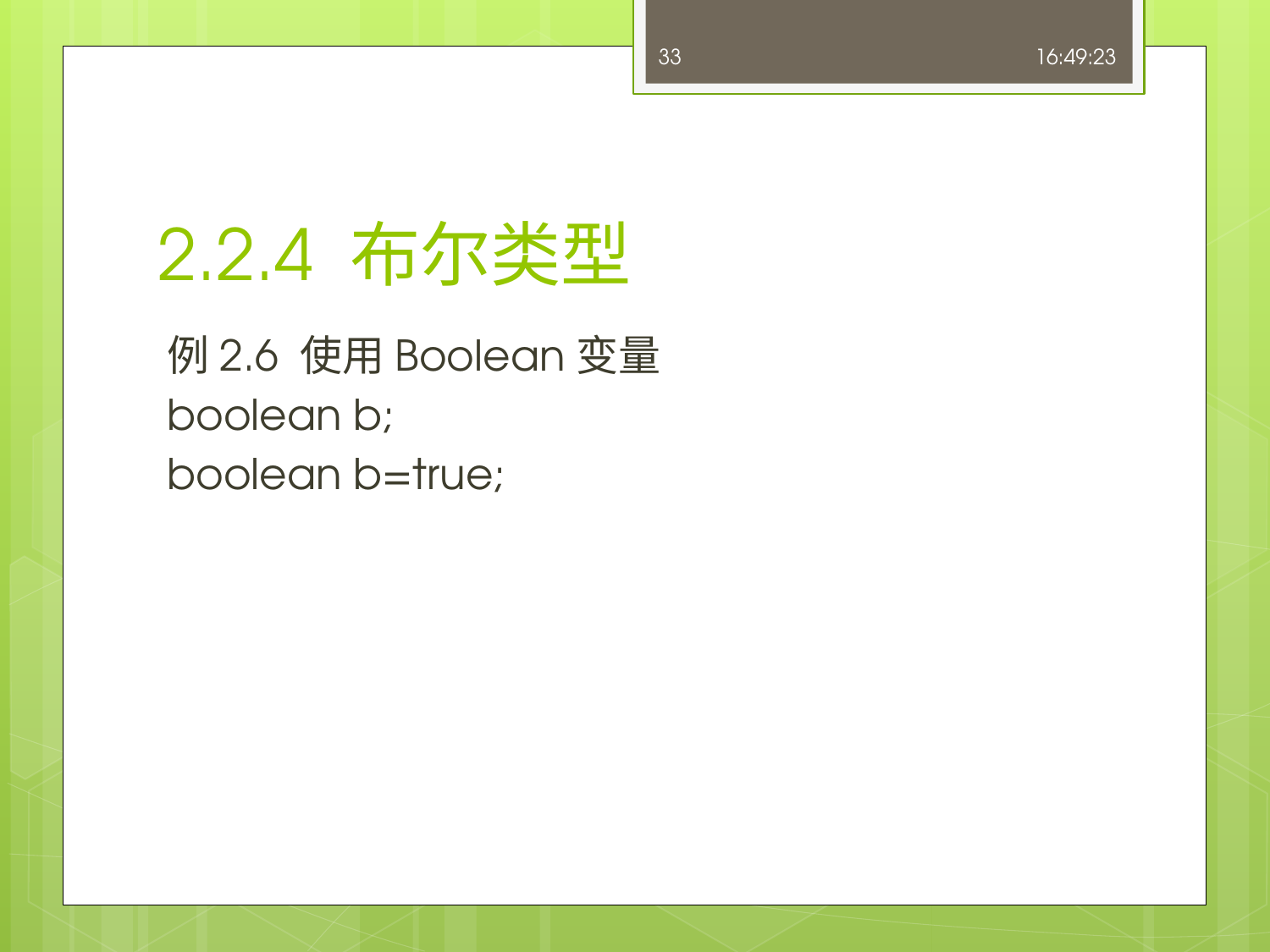

33
16:49:23
# 2.2.4 布尔类型
例2.6 使用Boolean变量
boolean b;
boolean b=true;